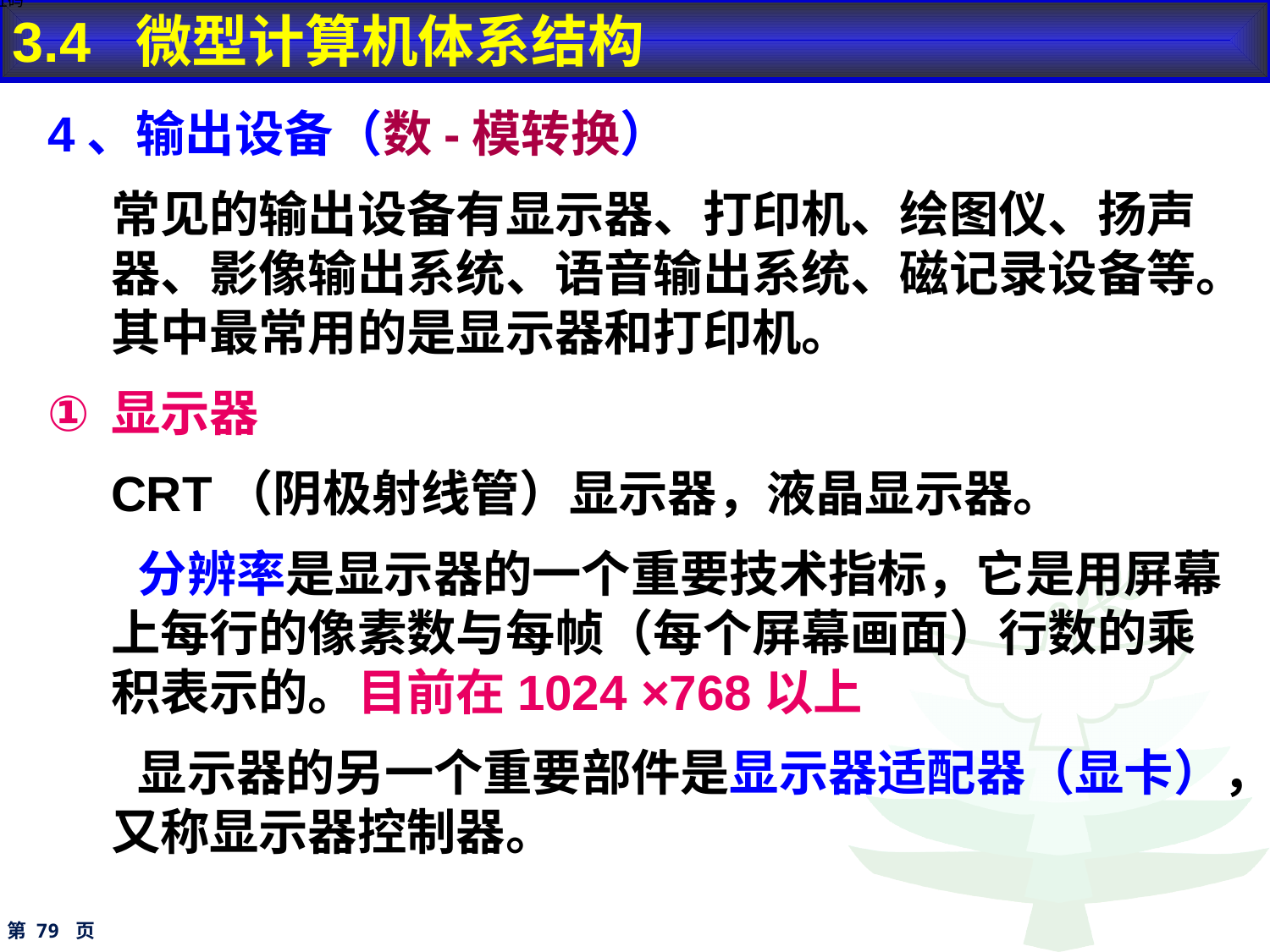

3.4  微型计算机体系结构

地址码
4、输出设备（数-模转换）
常见的输出设备有显示器、打印机、绘图仪、扬声器、影像输出系统、语音输出系统、磁记录设备等。其中最常用的是显示器和打印机。
显示器
	CRT（阴极射线管）显示器，液晶显示器。
       分辨率是显示器的一个重要技术指标，它是用屏幕上每行的像素数与每帧（每个屏幕画面）行数的乘积表示的。目前在1024 ×768以上
       显示器的另一个重要部件是显示器适配器（显卡），又称显示器控制器。